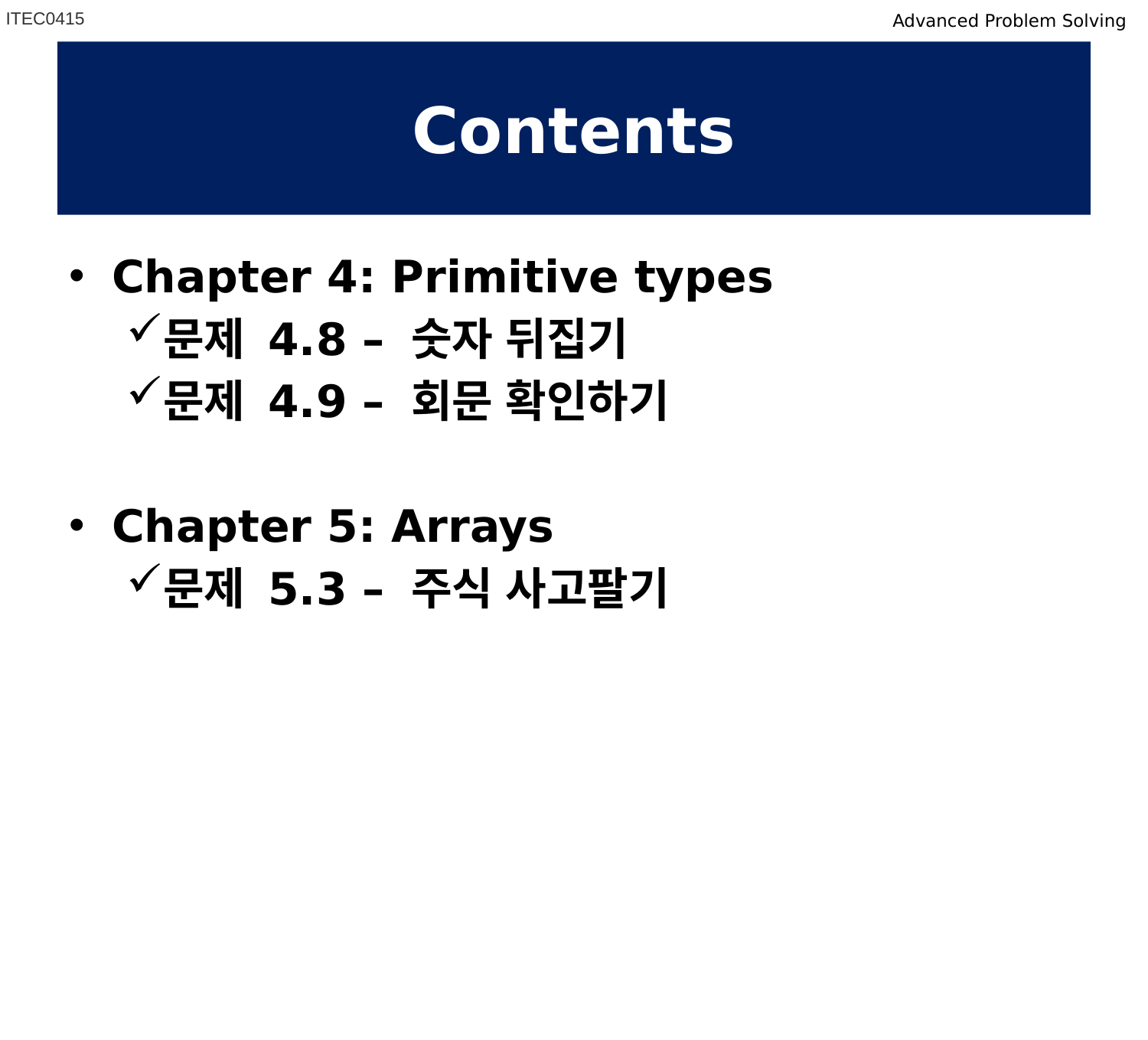

ITEC0415
Advanced Problem Solving
# Contents
Chapter 4: Primitive types
문제 4.8 – 숫자 뒤집기
문제 4.9 – 회문 확인하기

Chapter 5: Arrays
문제 5.3 – 주식 사고팔기